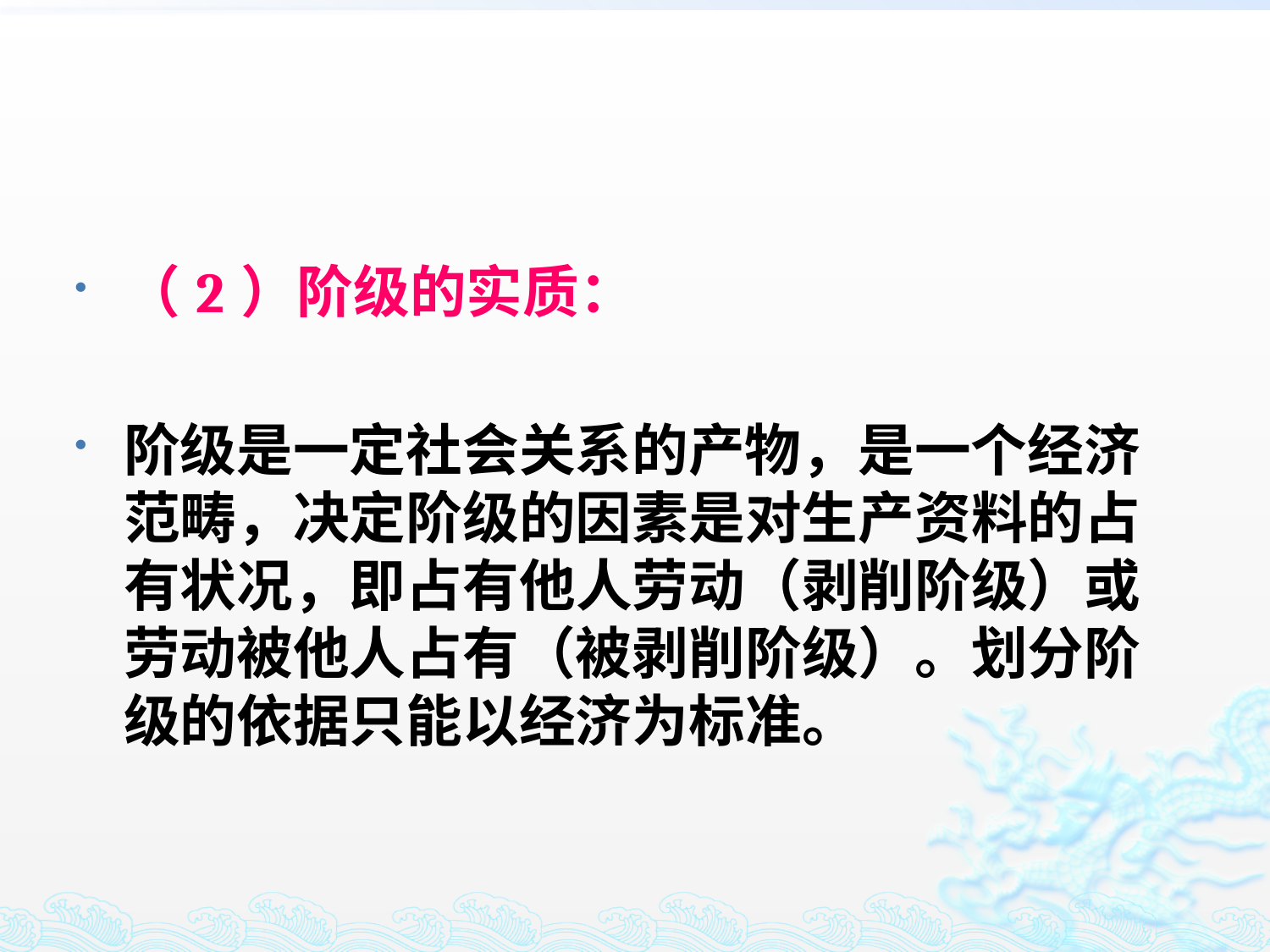

（2）阶级的实质：

阶级是一定社会关系的产物，是一个经济范畴，决定阶级的因素是对生产资料的占有状况，即占有他人劳动（剥削阶级）或劳动被他人占有（被剥削阶级）。划分阶级的依据只能以经济为标准。